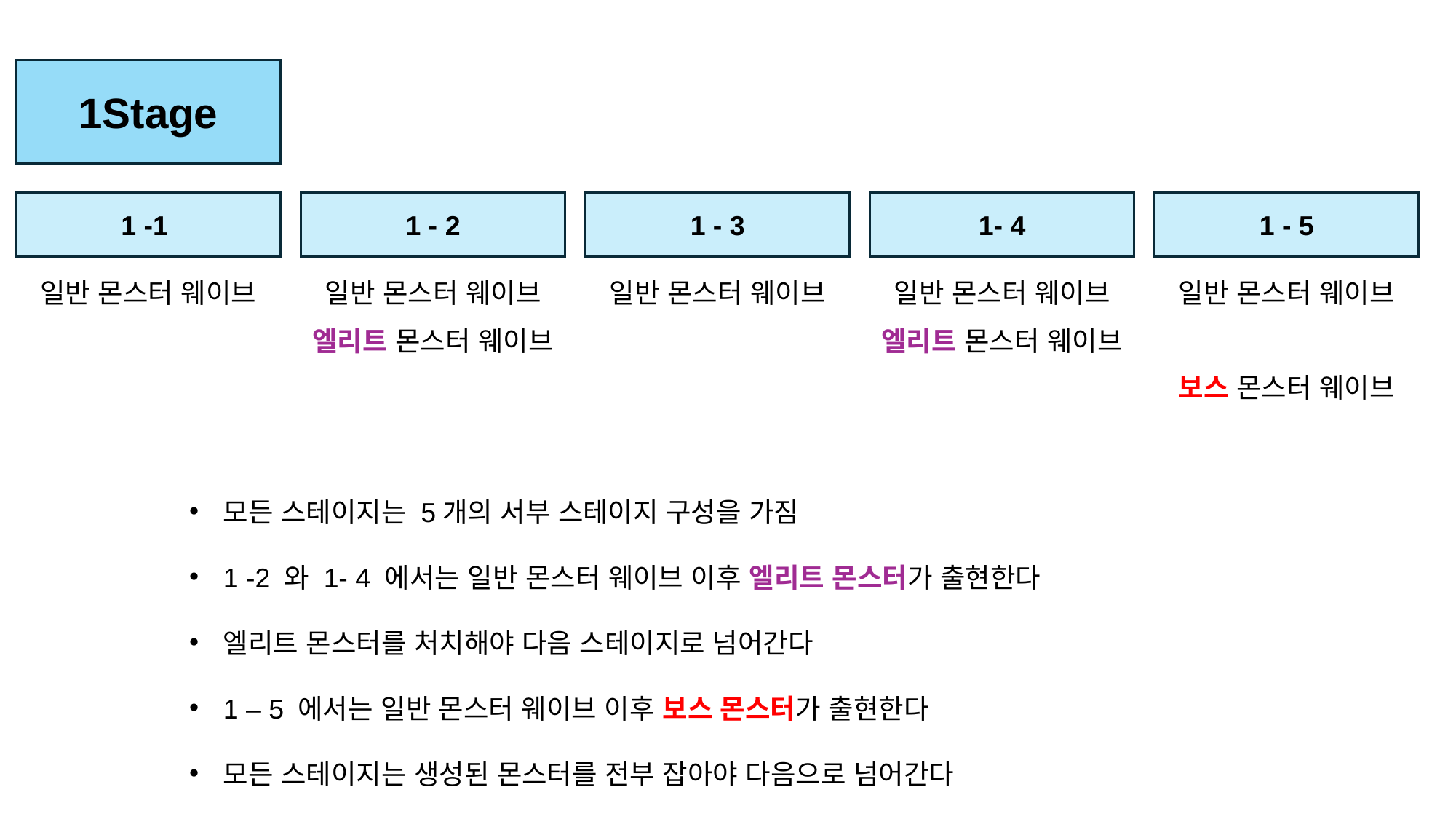

1Stage
1 -1
1 - 2
1 - 3
1- 4
1 - 5
일반 몬스터 웨이브
일반 몬스터 웨이브
일반 몬스터 웨이브
일반 몬스터 웨이브
일반 몬스터 웨이브
엘리트 몬스터 웨이브
엘리트 몬스터 웨이브
보스 몬스터 웨이브
모든 스테이지는 5개의 서부 스테이지 구성을 가짐
1 -2 와 1- 4 에서는 일반 몬스터 웨이브 이후 엘리트 몬스터가 출현한다
엘리트 몬스터를 처치해야 다음 스테이지로 넘어간다
1 – 5 에서는 일반 몬스터 웨이브 이후 보스 몬스터가 출현한다
모든 스테이지는 생성된 몬스터를 전부 잡아야 다음으로 넘어간다